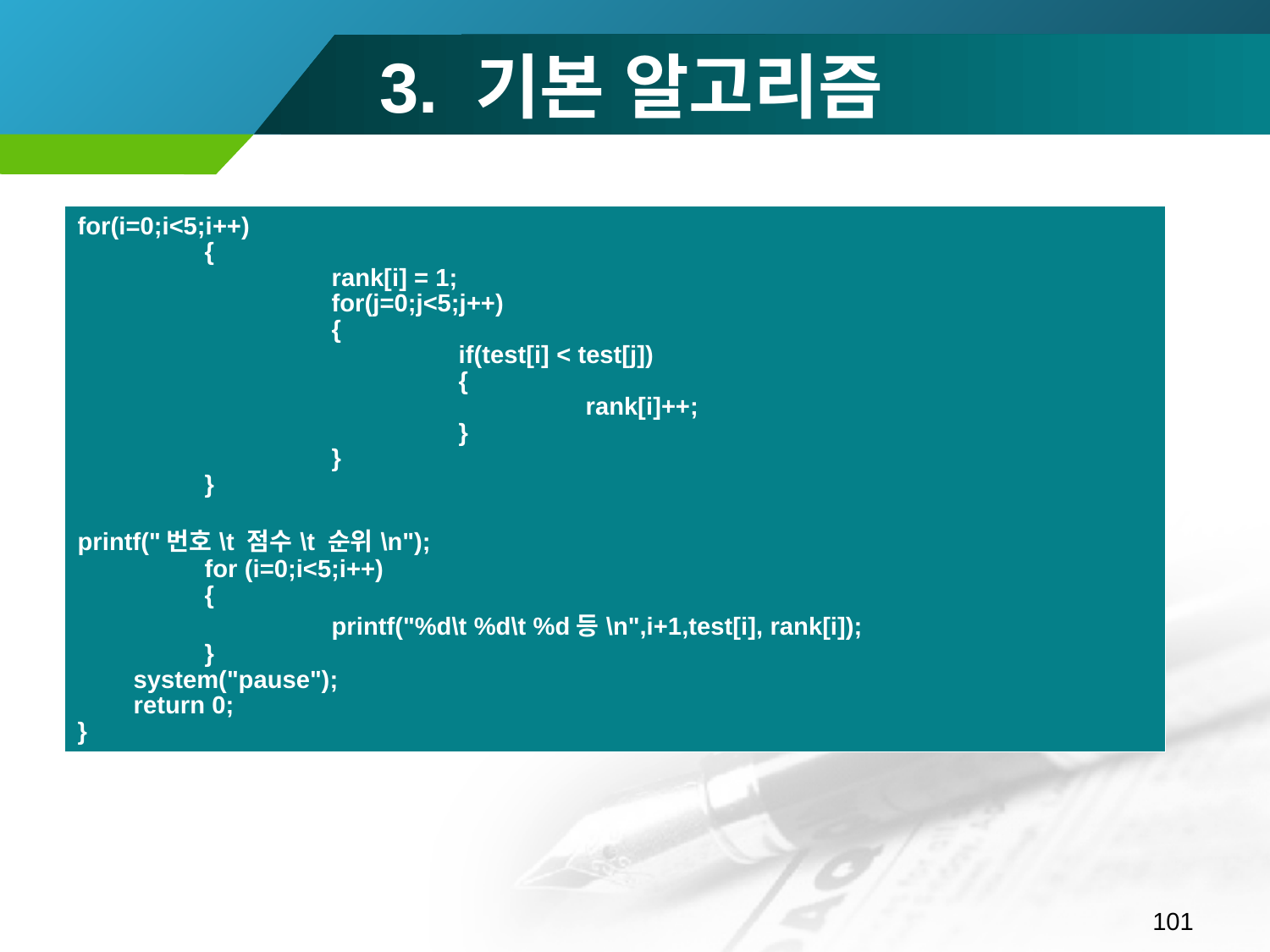

# 3. 기본 알고리즘
| for(i=0;i<5;i++) { rank[i] = 1; for(j=0;j<5;j++) { if(test[i] < test[j]) { rank[i]++; } } } printf("번호\t 점수\t 순위\n"); for (i=0;i<5;i++) { printf("%d\t %d\t %d등\n",i+1,test[i], rank[i]); } system("pause"); return 0; } |
| --- |
101